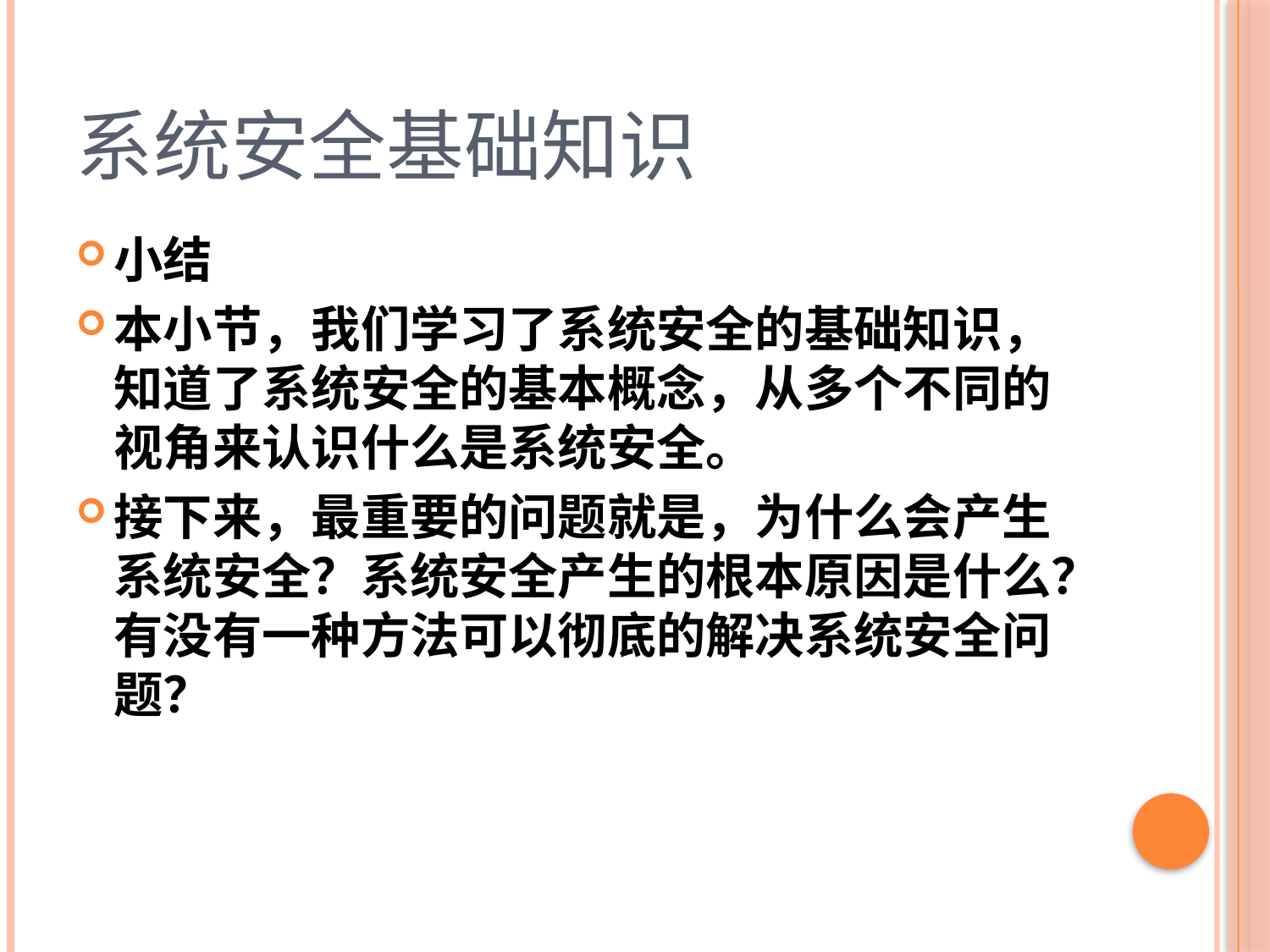

# 系统安全基础知识
小结
本小节，我们学习了系统安全的基础知识，知道了系统安全的基本概念，从多个不同的视角来认识什么是系统安全。
接下来，最重要的问题就是，为什么会产生系统安全？系统安全产生的根本原因是什么？有没有一种方法可以彻底的解决系统安全问题？